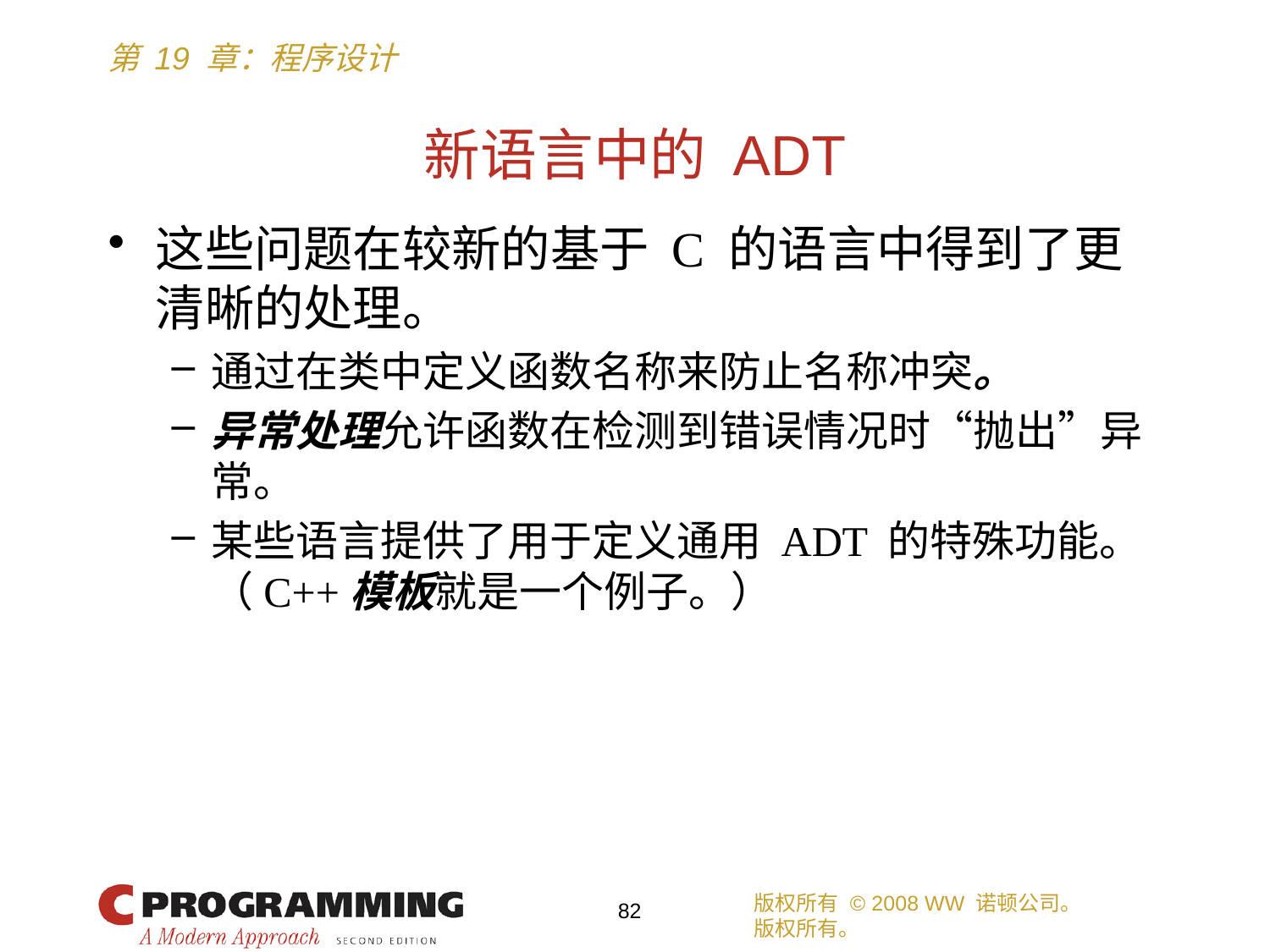

# 新语言中的 ADT
这些问题在较新的基于 C 的语言中得到了更清晰的处理。
通过在类中定义函数名称来防止名称冲突。
异常处理允许函数在检测到错误情况时“抛出”异常。
某些语言提供了用于定义通用 ADT 的特殊功能。 （C++模板就是一个例子。）
版权所有 © 2008 WW 诺顿公司。
版权所有。
82